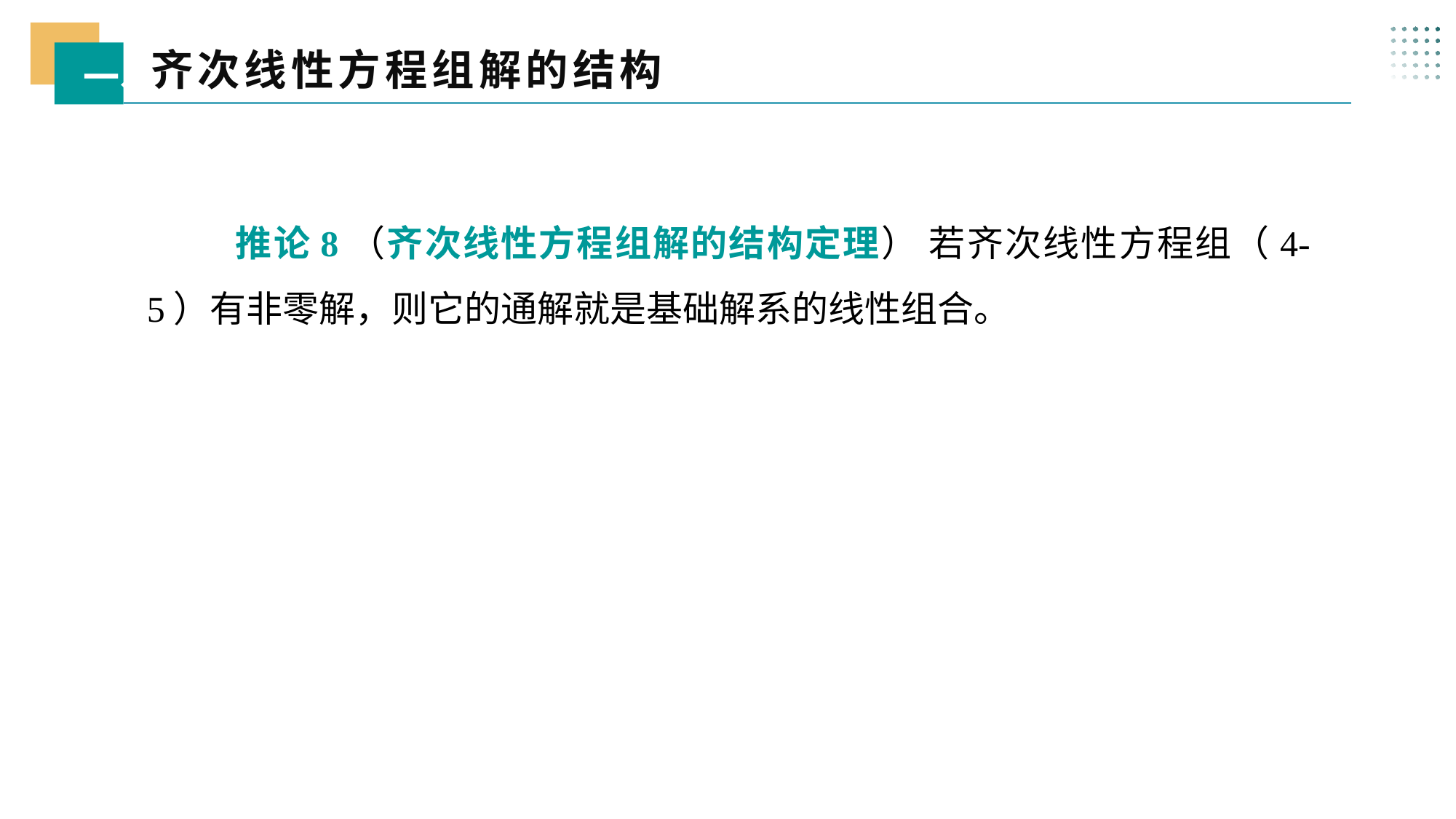

齐次线性方程组解的结构
一、
        推论8（齐次线性方程组解的结构定理） 若齐次线性方程组（4-5）有非零解，则它的通解就是基础解系的线性组合。